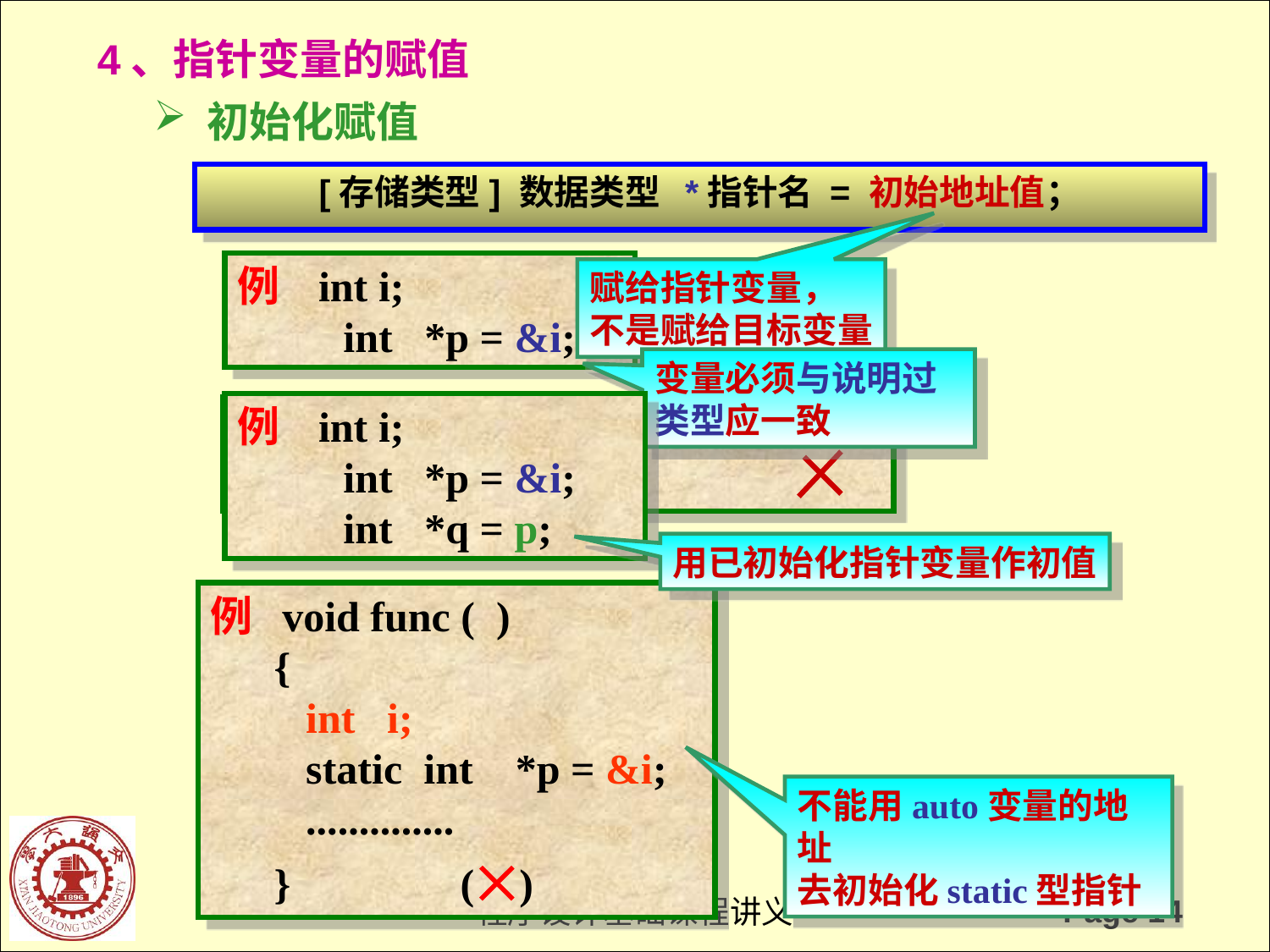

4、指针变量的赋值
 初始化赋值
[存储类型] 数据类型  *指针名 = 初始地址值；
例   int i;
          int   *p = &i;
赋给指针变量，
不是赋给目标变量
变量必须与说明过
类型应一致
例   int i;
          int   *p = &i;
          int   *q = p;
例          int   *p = &i;
              int i;

用已初始化指针变量作初值
例  void func (  )
      {
         int   i;
         static  int    *p = &i;
         ..............
      }                (×)
不能用auto变量的地址
去初始化static型指针